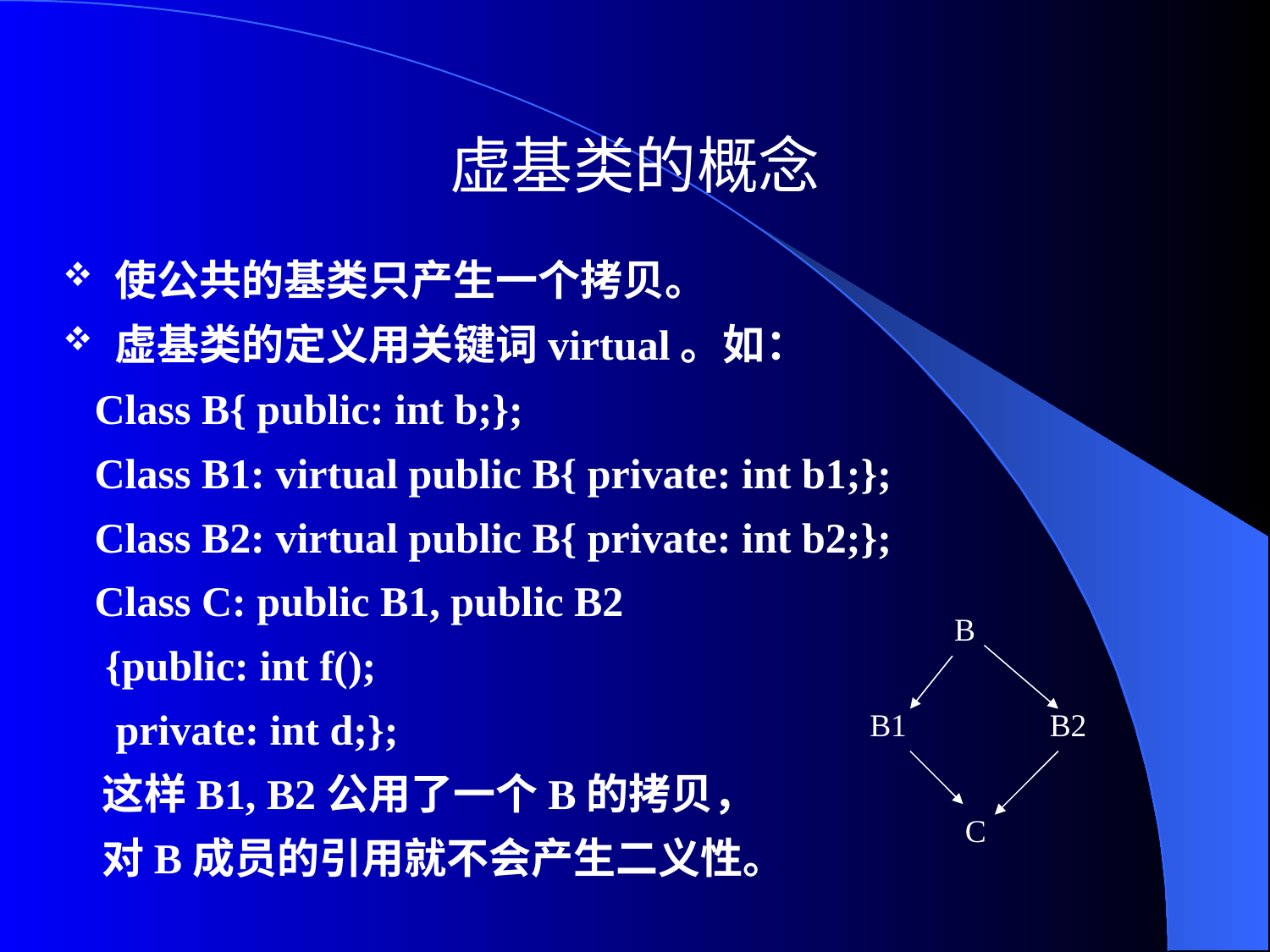

# 虚基类的概念
使公共的基类只产生一个拷贝。
虚基类的定义用关键词virtual。如：
   Class B{ public: int b;};
   Class B1: virtual public B{ private: int b1;};
   Class B2: virtual public B{ private: int b2;};
   Class C: public B1, public B2
    {public: int f();
     private: int d;};
   这样B1, B2公用了一个B的拷贝，
   对B成员的引用就不会产生二义性。
B

B1
B2

C